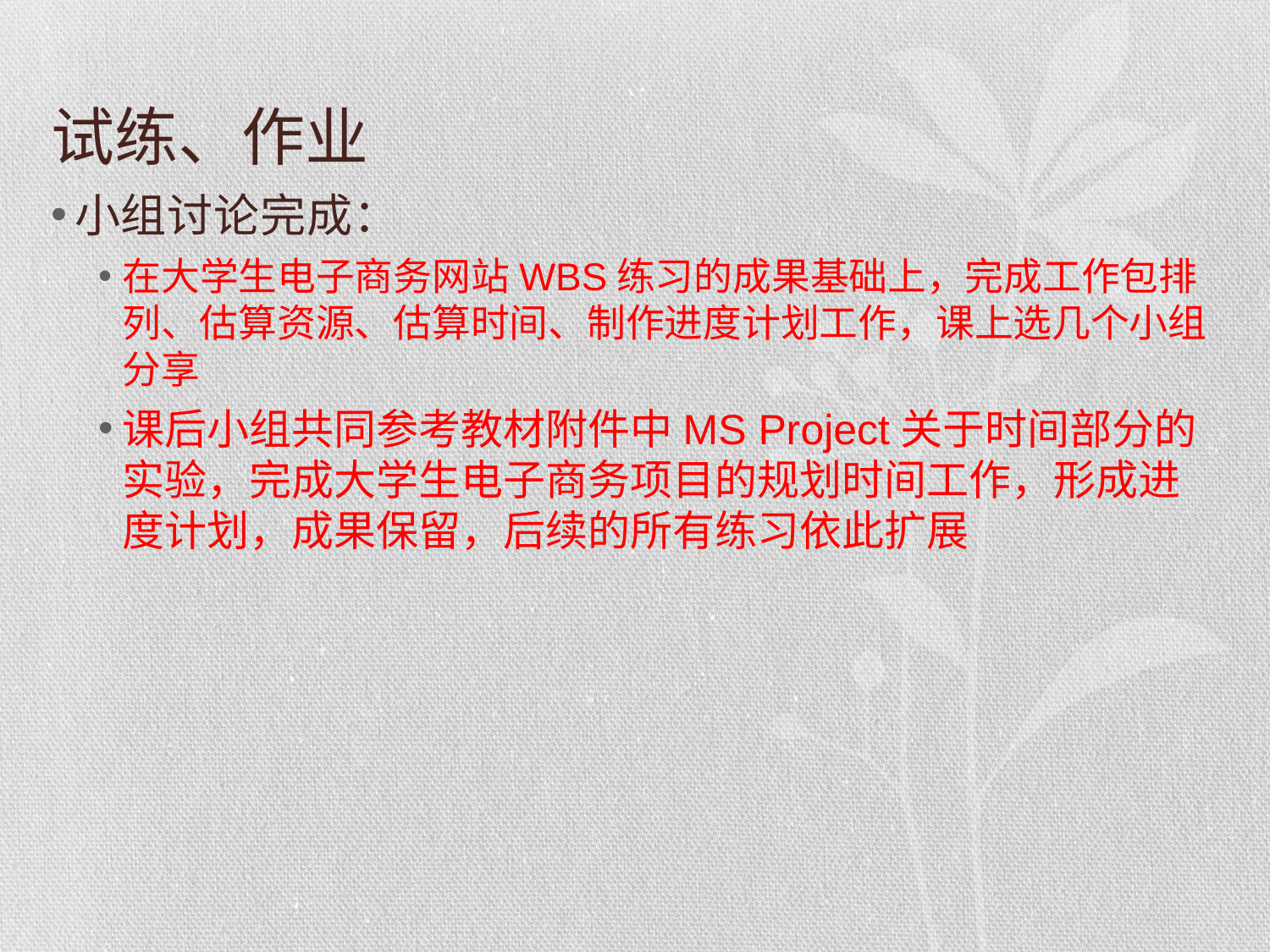

# 试练、作业
小组讨论完成：
在大学生电子商务网站WBS练习的成果基础上，完成工作包排列、估算资源、估算时间、制作进度计划工作，课上选几个小组分享
课后小组共同参考教材附件中MS Project关于时间部分的实验，完成大学生电子商务项目的规划时间工作，形成进度计划，成果保留，后续的所有练习依此扩展